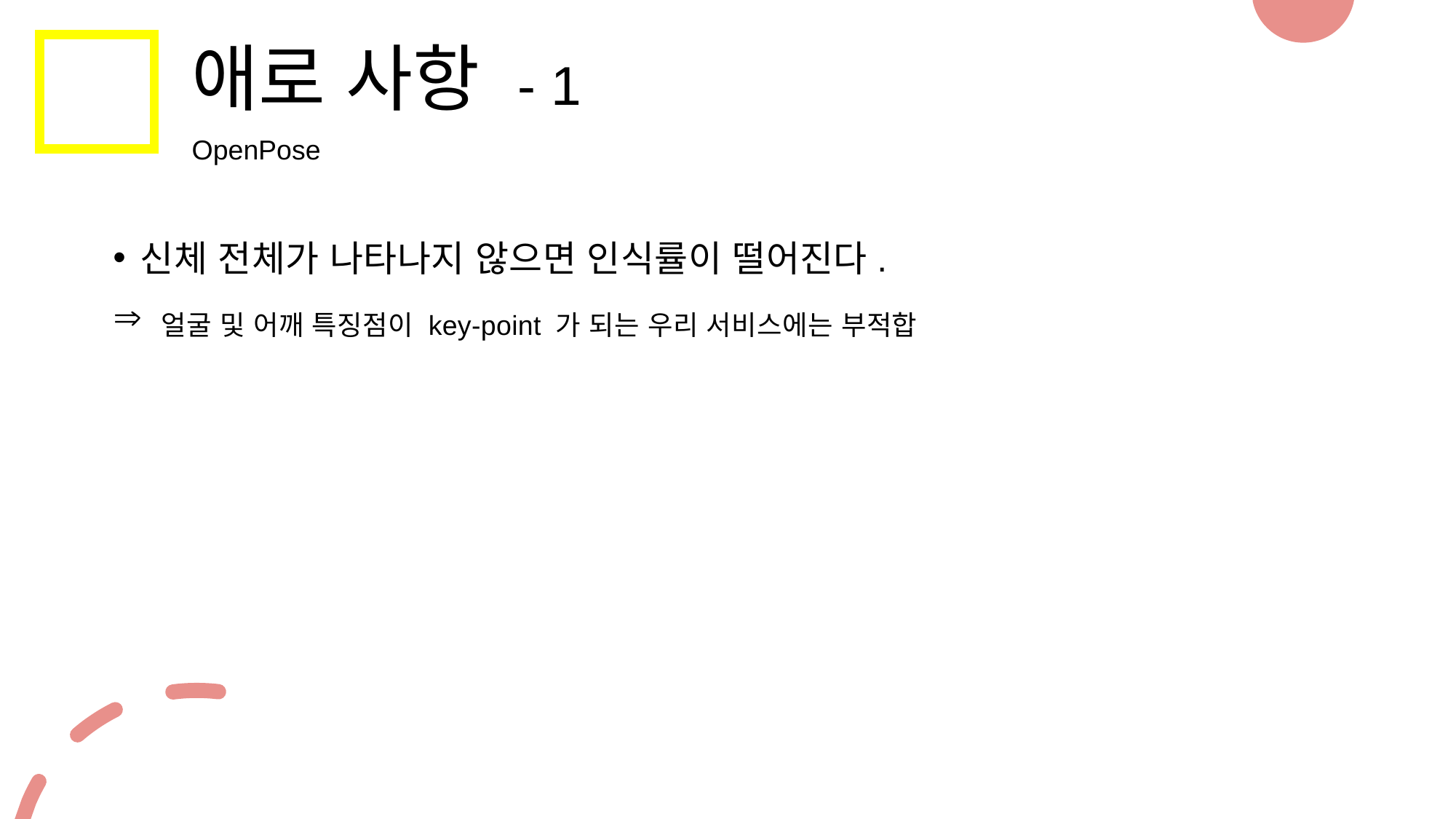

애로 사항 - 1

OpenPose
신체 전체가 나타나지 않으면 인식률이 떨어진다.
 얼굴 및 어깨 특징점이 key-point 가 되는 우리 서비스에는 부적합